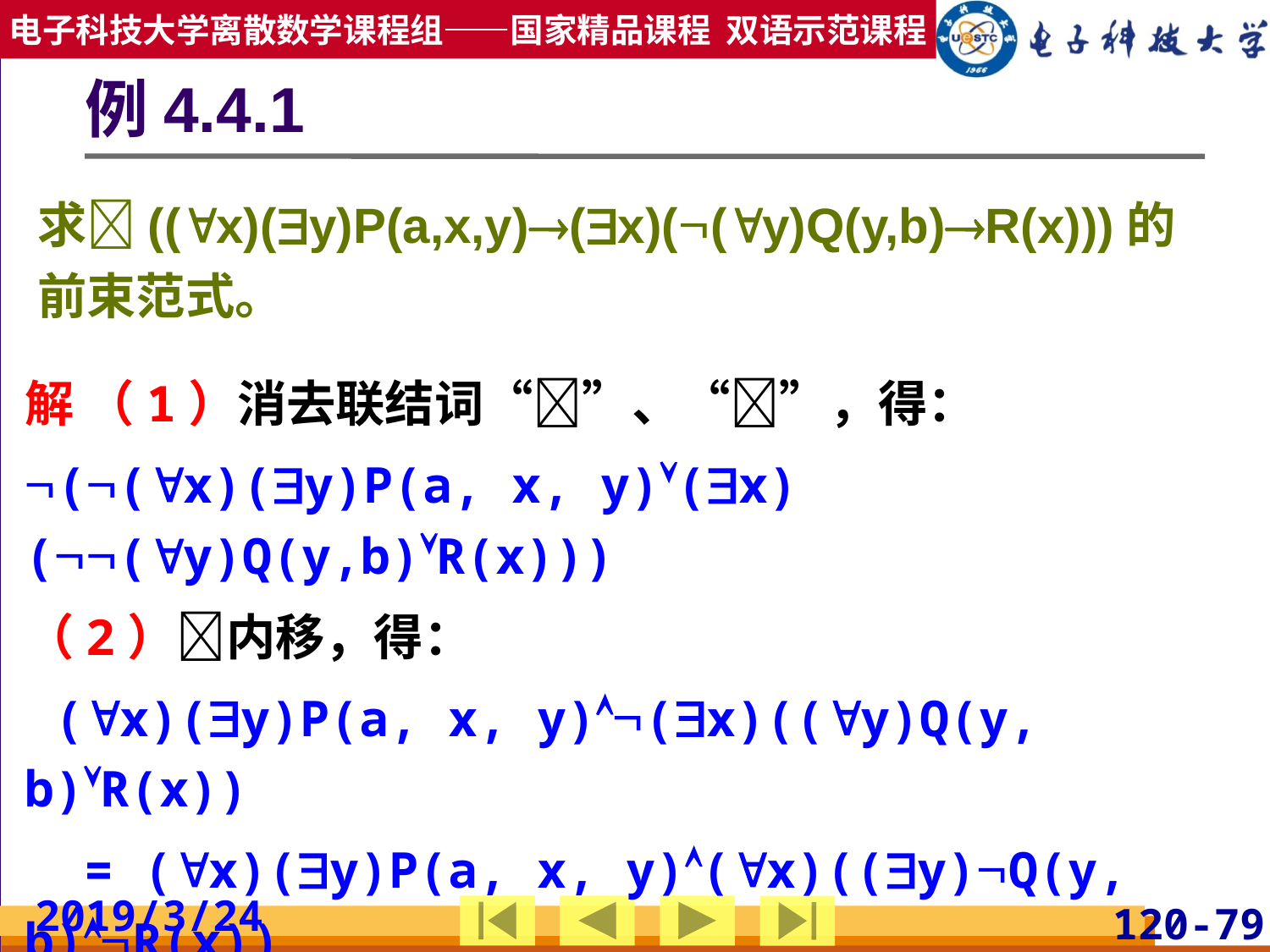

# 例4.4.1
求¬((∀x)(∃y)P(a,x,y)→(∃x)(¬(∀y)Q(y,b)→R(x)))的前束范式。
解 （1）消去联结词“→”、“↔”，得：
¬(¬(∀x)(∃y)P(a, x, y)∨(∃x)(¬¬(∀y)Q(y,b)∨R(x)))
（2）¬内移，得：
 (∀x)(∃y)P(a, x, y)∧¬(∃x)((∀y)Q(y, b)∨R(x))
  = (∀x)(∃y)P(a, x, y)∧(∀x)((∃y)¬Q(y, b)∧¬R(x))
2019/3/24